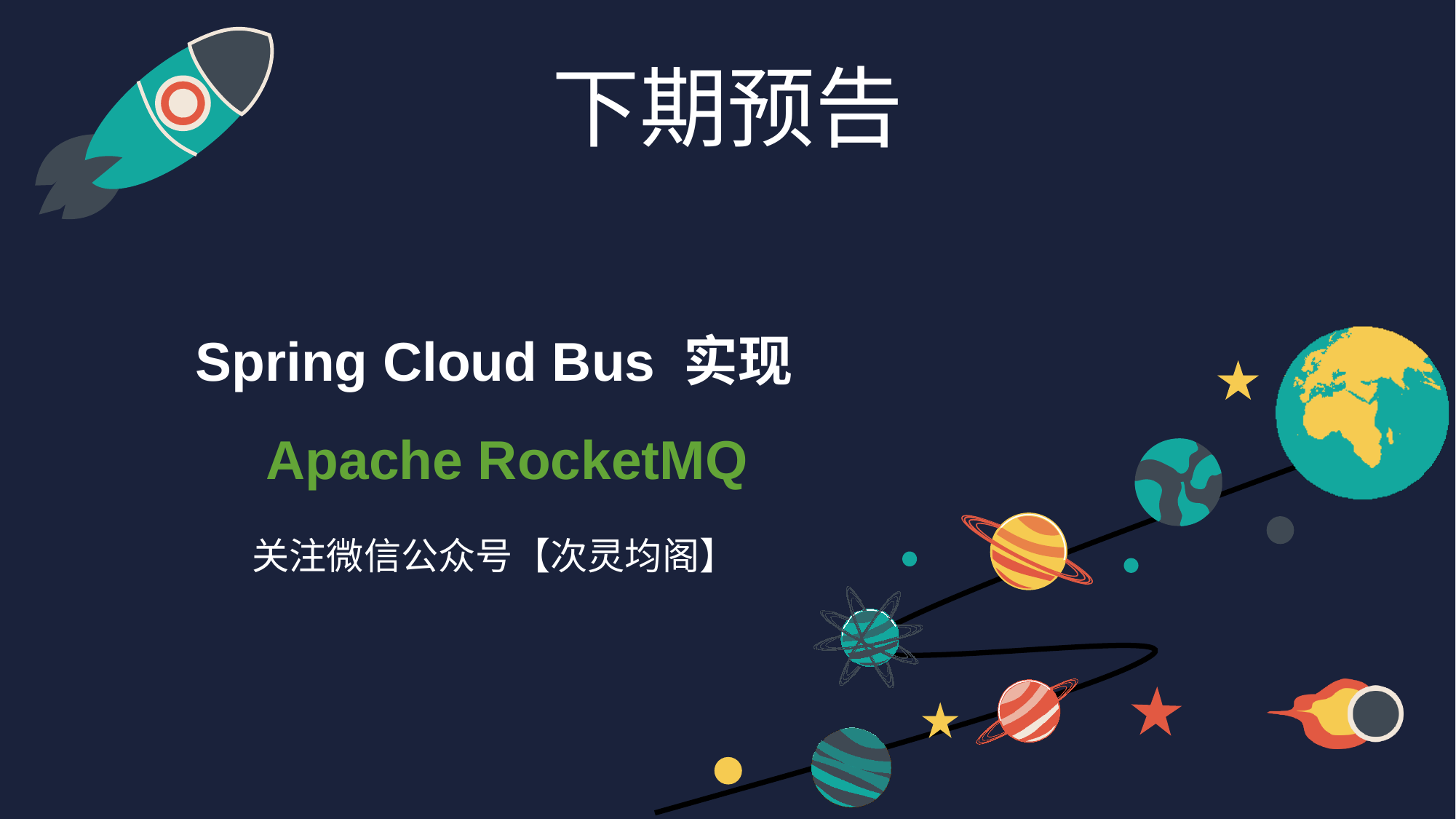

下期预告
# Spring Cloud Bus 实现 Apache RocketMQ
关注微信公众号【次灵均阁】